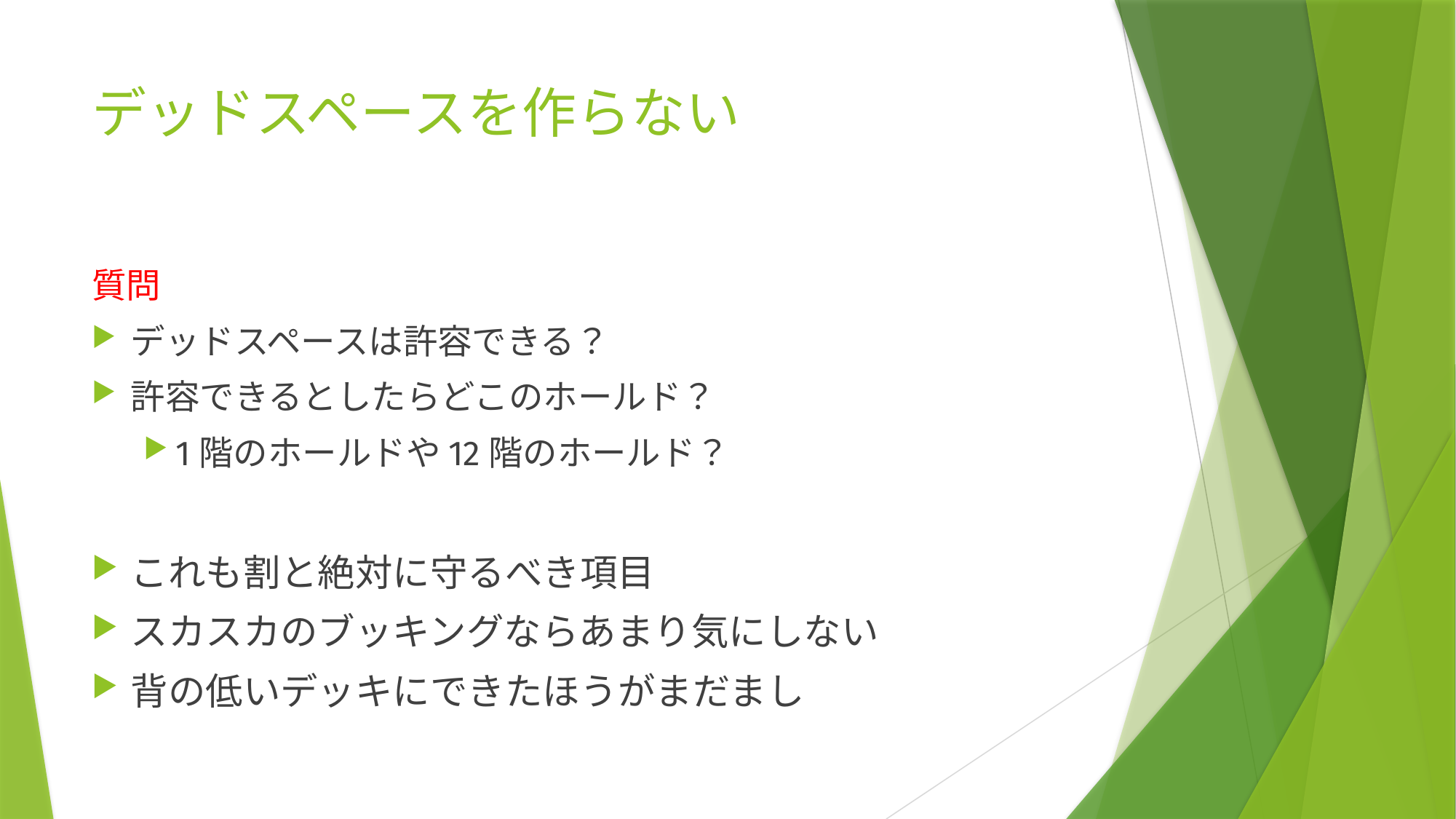

# デッドスペースを作らない
質問
デッドスペースは許容できる？
許容できるとしたらどこのホールド？
1階のホールドや12階のホールド？

これも割と絶対に守るべき項目
スカスカのブッキングならあまり気にしない
背の低いデッキにできたほうがまだまし